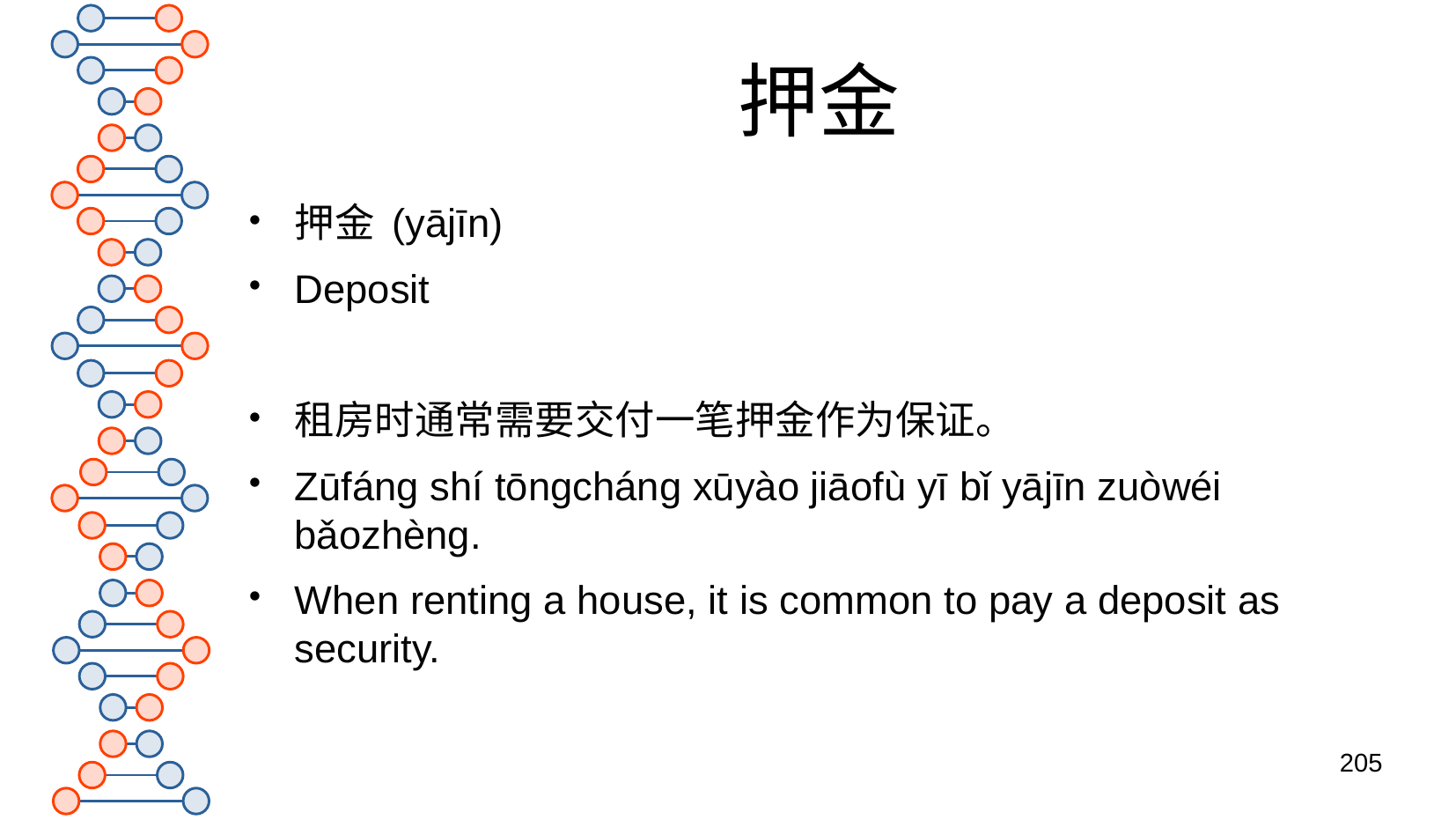

# 押金
押金 (yājīn)
Deposit

租房时通常需要交付一笔押金作为保证。
Zūfáng shí tōngcháng xūyào jiāofù yī bǐ yājīn zuòwéi bǎozhèng.
When renting a house, it is common to pay a deposit as security.

205